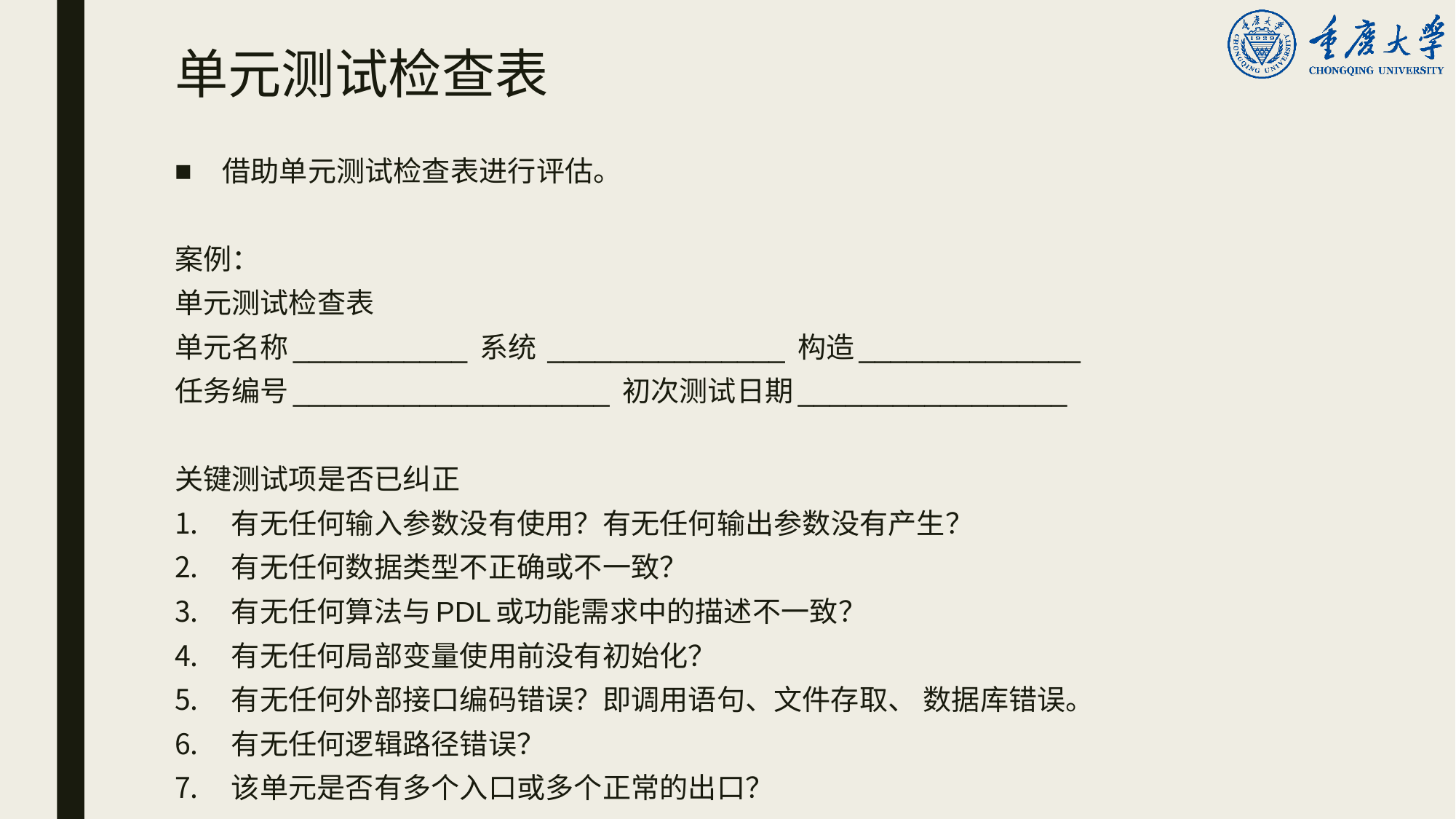

# 单元测试检查表
借助单元测试检查表进行评估。

案例：
单元测试检查表
单元名称___________ 系统 _______________ 构造______________
任务编号____________________ 初次测试日期_________________

关键测试项是否已纠正
有无任何输入参数没有使用？有无任何输出参数没有产生？
有无任何数据类型不正确或不一致？
有无任何算法与PDL或功能需求中的描述不一致？
有无任何局部变量使用前没有初始化？
有无任何外部接口编码错误？即调用语句、文件存取、 数据库错误。
有无任何逻辑路径错误？
该单元是否有多个入口或多个正常的出口？